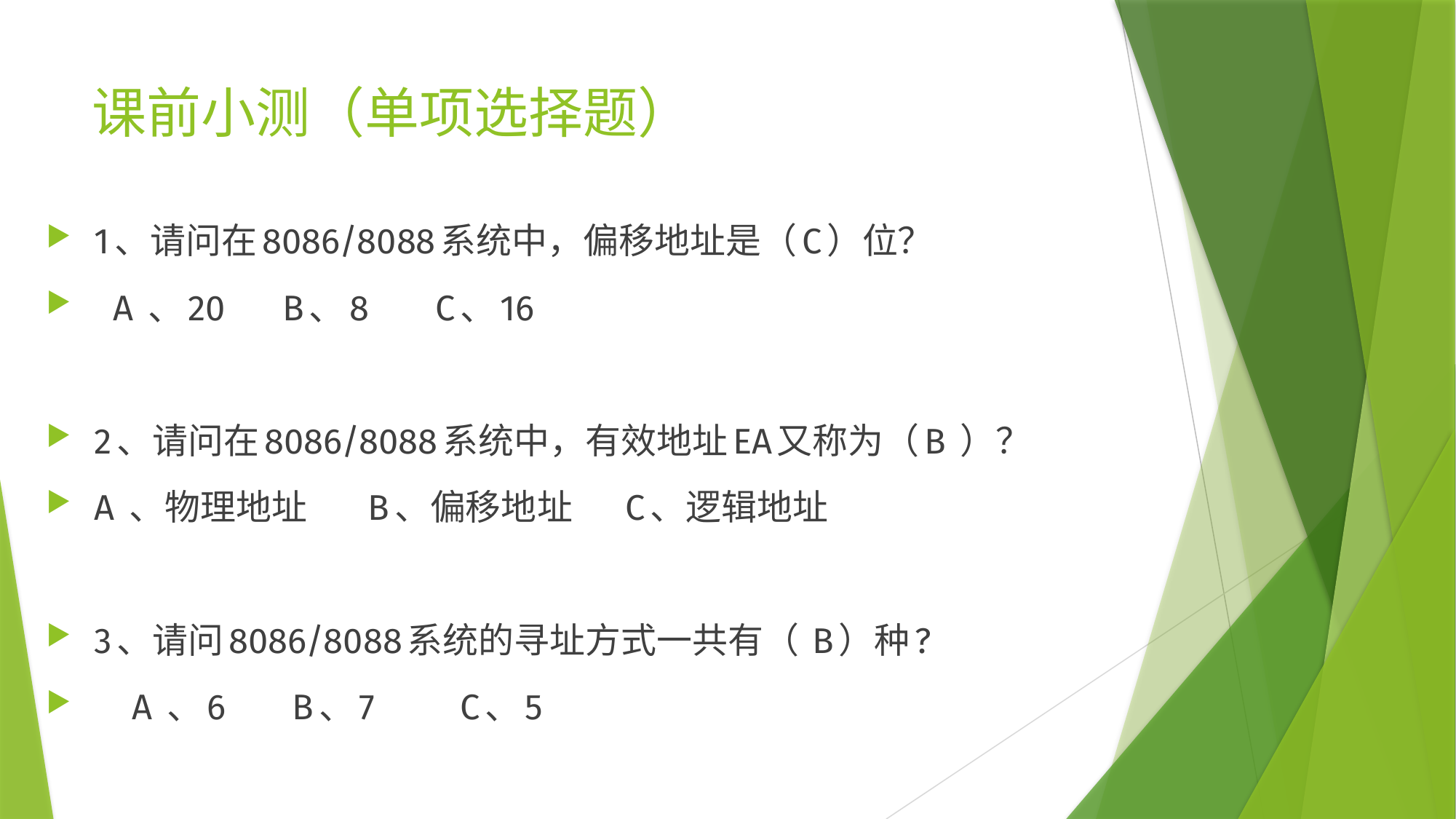

# 课前小测（单项选择题）
1、请问在8086/8088系统中，偏移地址是（C）位？
  A 、20      B、8       C、16

2、请问在8086/8088系统中，有效地址EA又称为（B ）？
A 、物理地址       B、偏移地址      C、逻辑地址

3、请问8086/8088系统的寻址方式一共有（ B）种?
    A 、6       B、7         C、5